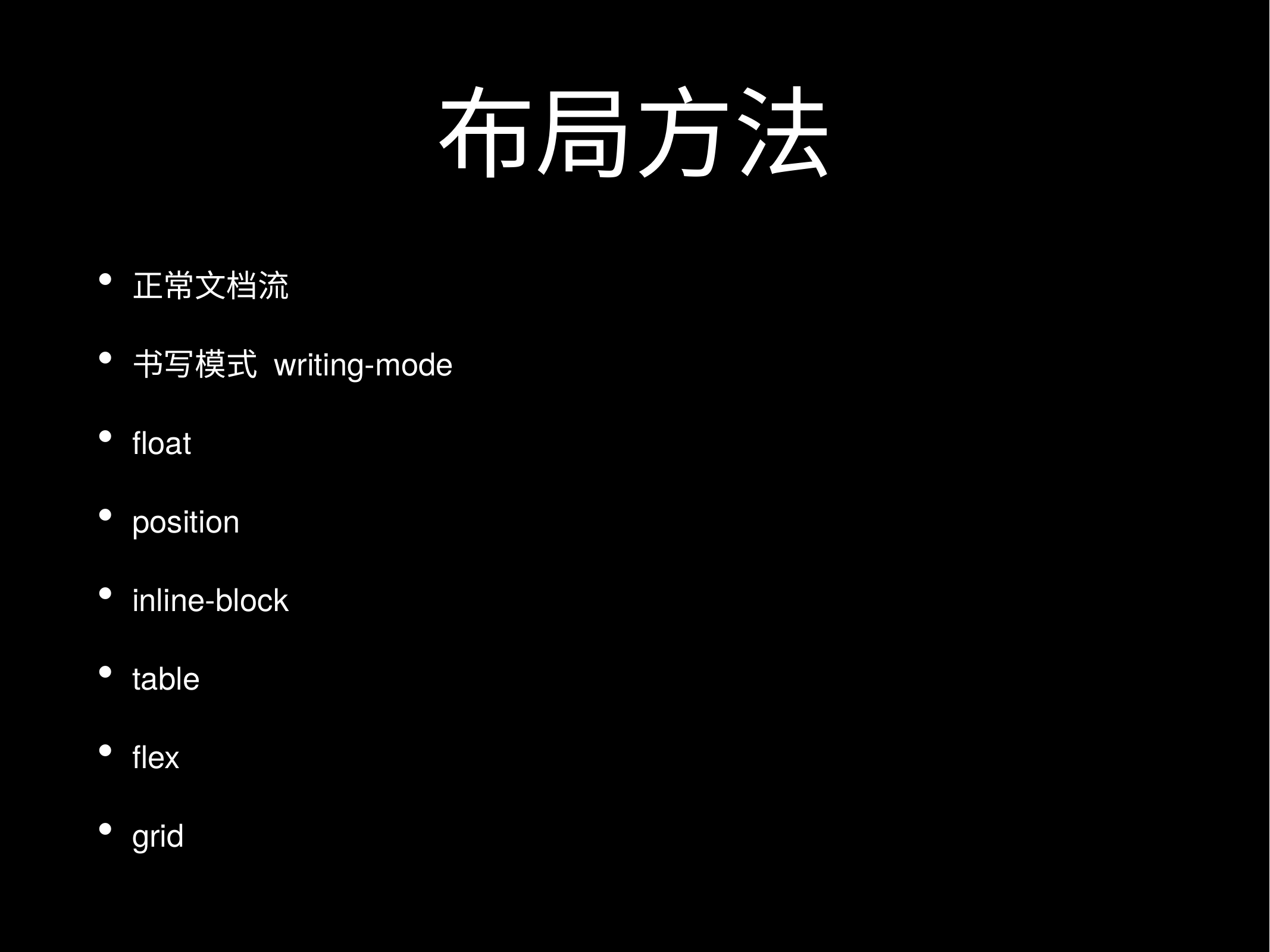

# 布局方法
正常文档流
书写模式 writing-mode
float
position
inline-block
table
flex
grid